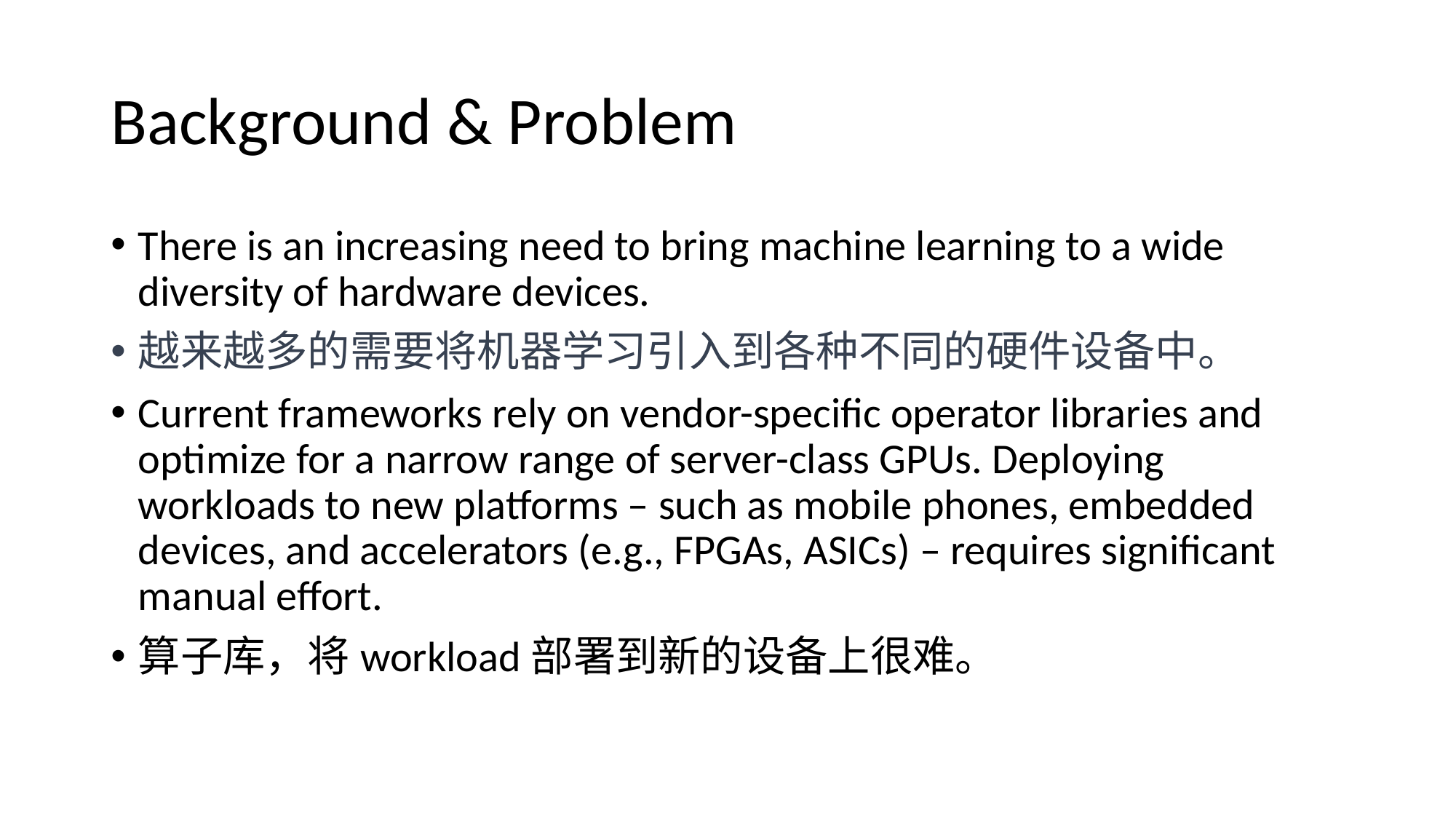

# Background & Problem
There is an increasing need to bring machine learning to a wide diversity of hardware devices.
越来越多的需要将机器学习引入到各种不同的硬件设备中。
Current frameworks rely on vendor-specific operator libraries and optimize for a narrow range of server-class GPUs. Deploying workloads to new platforms – such as mobile phones, embedded devices, and accelerators (e.g., FPGAs, ASICs) – requires significant manual effort.
算子库，将workload部署到新的设备上很难。